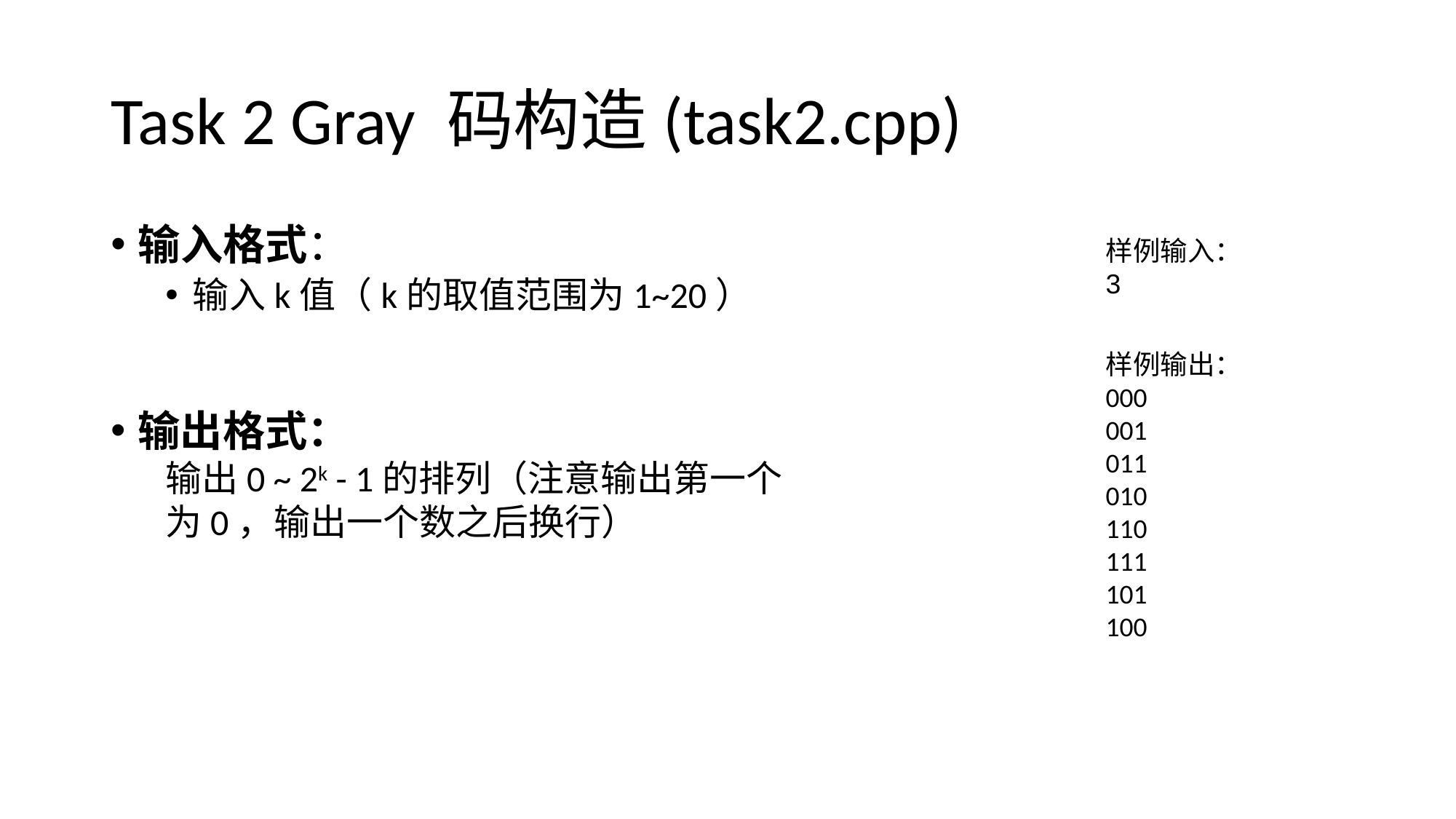

# Task 2 Gray 码构造(task2.cpp)
输入格式：
输入k值（k的取值范围为1~20）
样例输入：
3
样例输出：
000
001
011
010
110
111
101
100

输出格式：
输出0 ~ 2k - 1的排列（注意输出第一个为0，输出一个数之后换行）